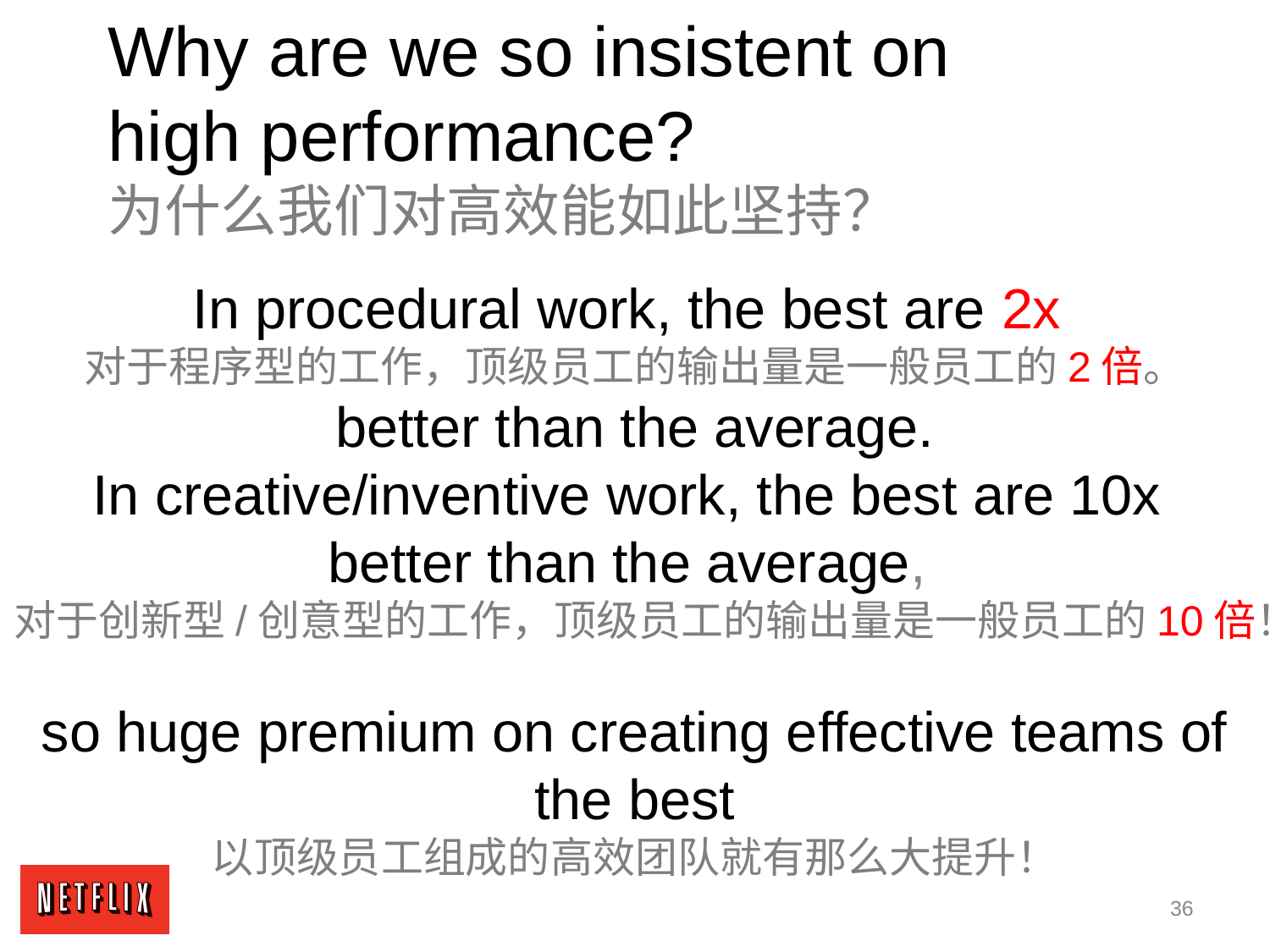

Why are we so insistent on
high performance?
为什么我们对高效能如此坚持？
In procedural work, the best are 2x
对于程序型的工作，顶级员工的输出量是一般员工的2倍。
better than the average.
In creative/inventive work, the best are 10x
better than the average,
对于创新型/创意型的工作，顶级员工的输出量是一般员工的10倍！
so huge premium on creating effective teams of the best
以顶级员工组成的高效团队就有那么大提升！
36